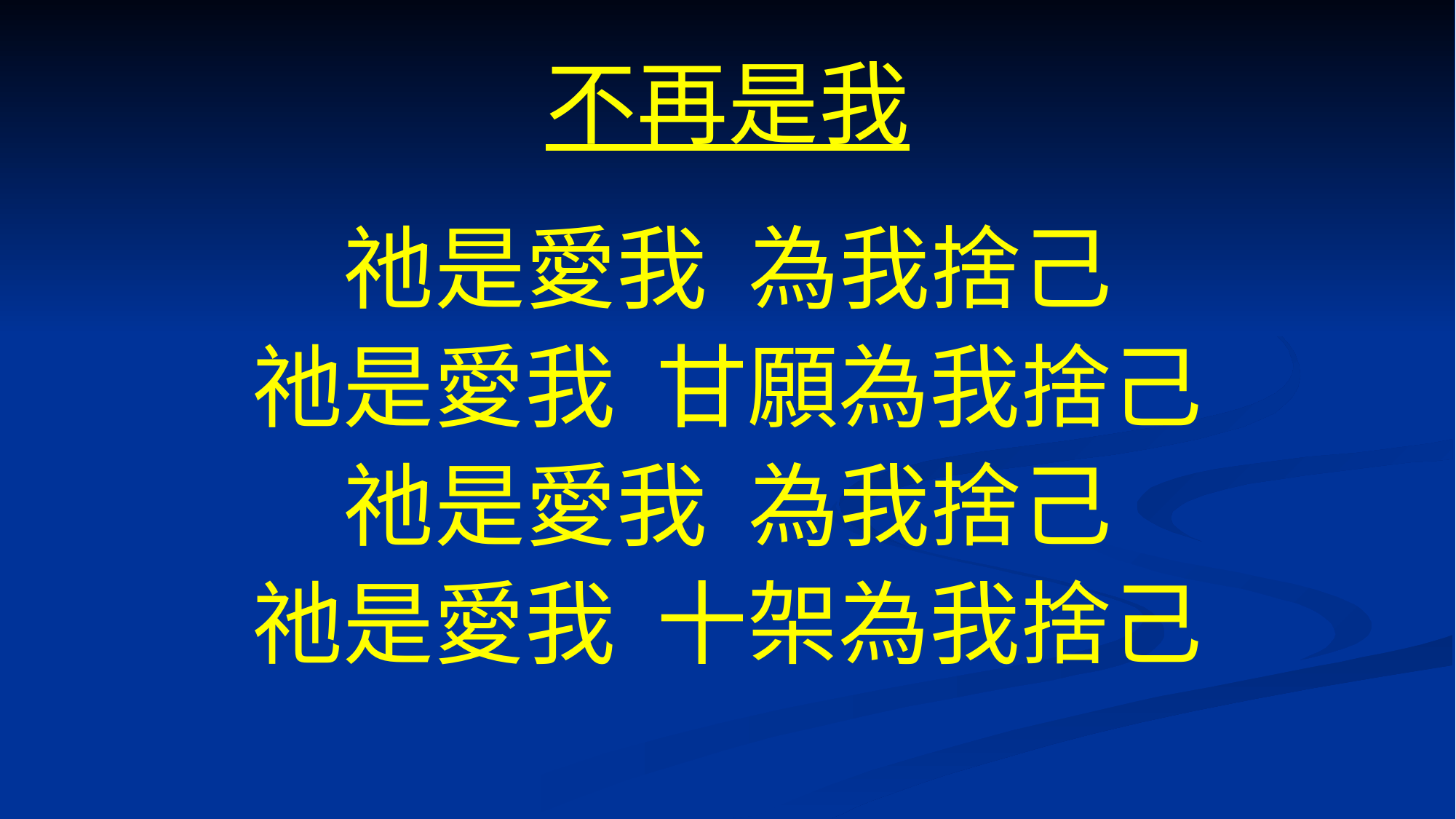

# 不再是我
祂是愛我  為我捨己
祂是愛我  甘願為我捨己
祂是愛我  為我捨己
祂是愛我  十架為我捨己